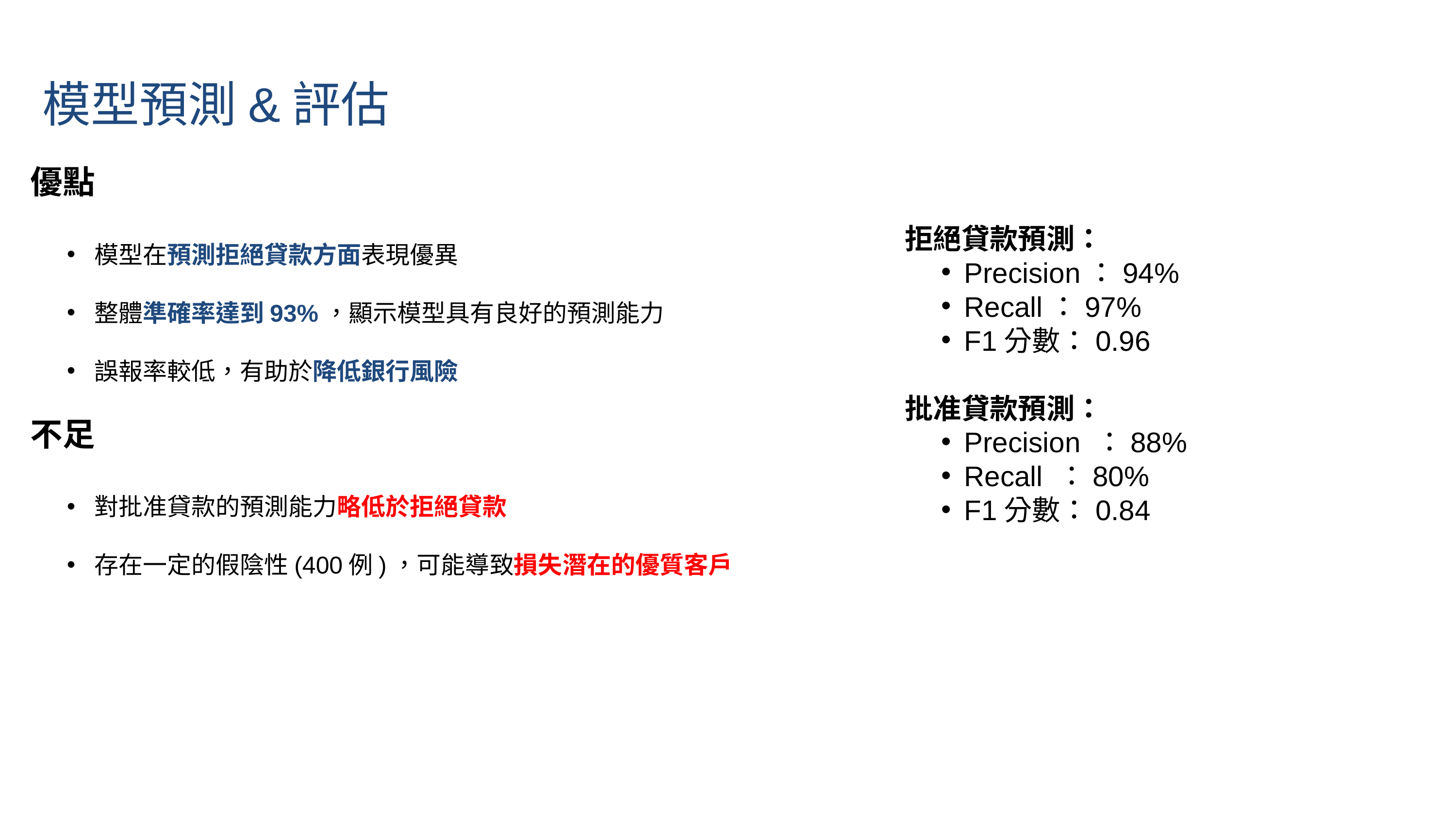

模型預測&評估
優點

模型在預測拒絕貸款方面表現優異

整體準確率達到93%，顯示模型具有良好的預測能力

誤報率較低，有助於降低銀行風險

不足

對批准貸款的預測能力略低於拒絕貸款

存在一定的假陰性(400例)，可能導致損失潛在的優質客戶
拒絕貸款預測：
Precision：94%
Recall：97%
F1分數：0.96

批准貸款預測：
Precision ：88%
Recall ：80%
F1分數：0.84